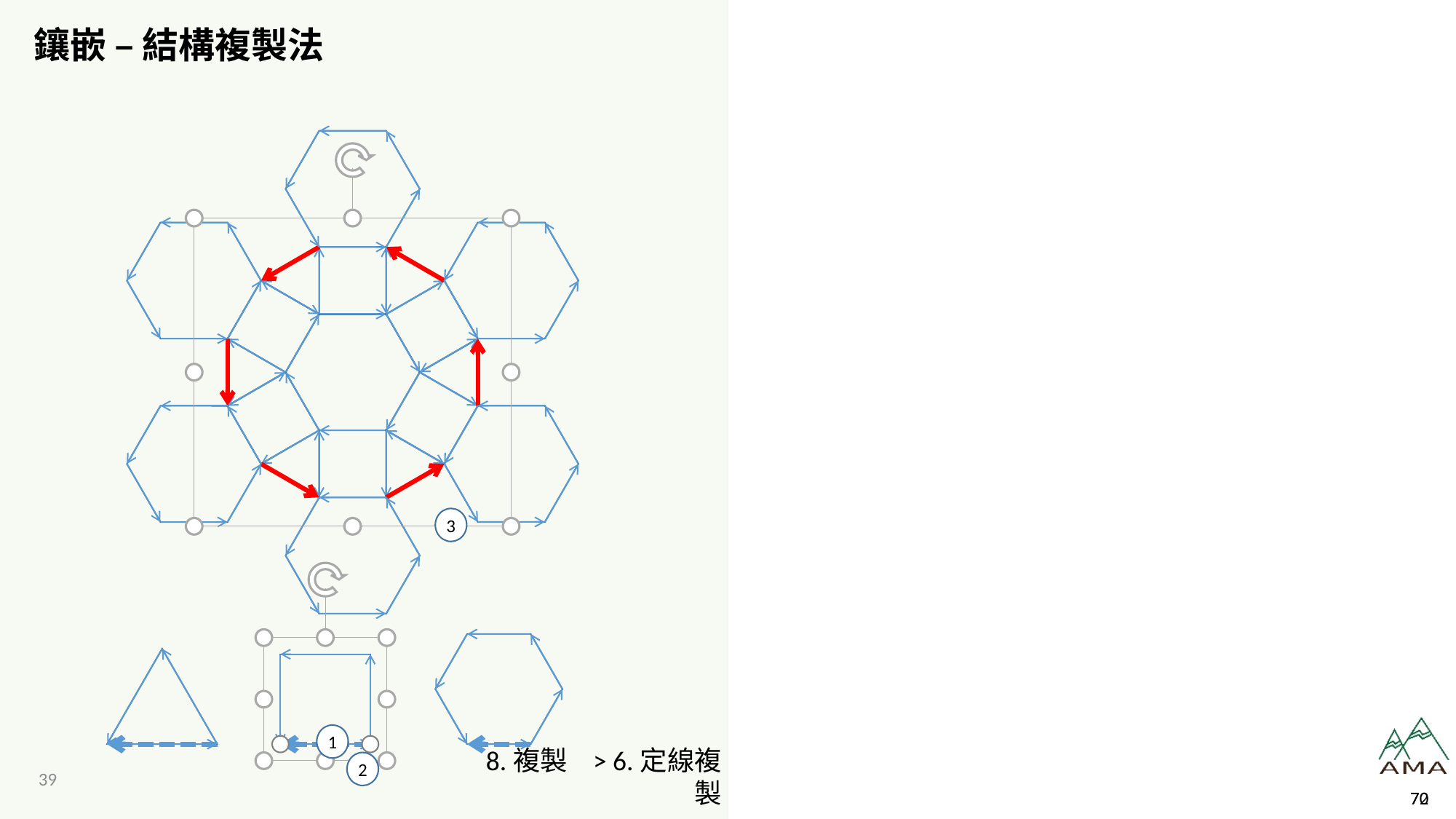

# 鑲嵌 – 結構複製法

3

1

8.複製   > 6.定線複製
2
70
72